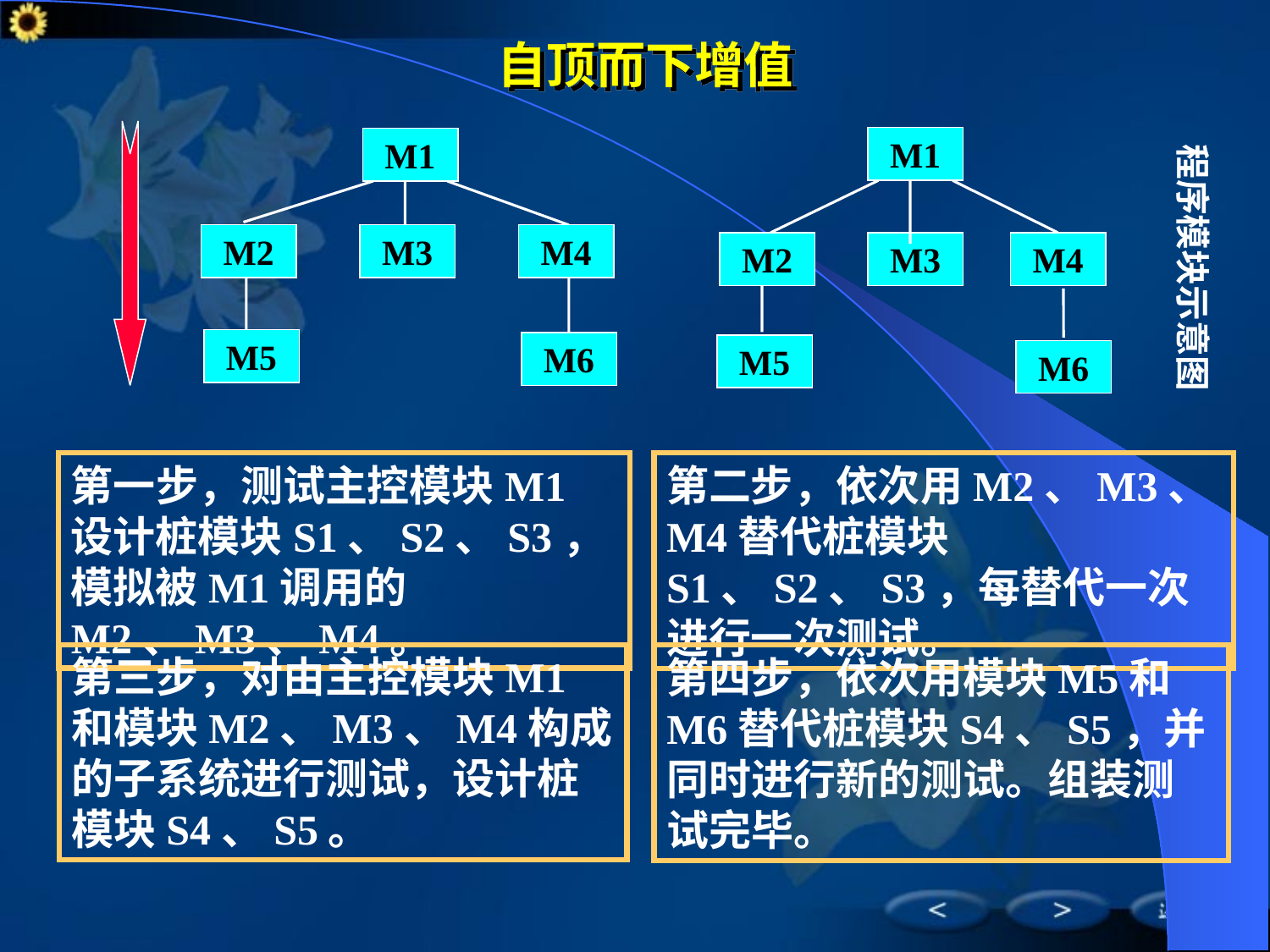

# 自顶而下增值
M1
M1
程序模块示意图

S1
S1
S1
M2
S2
S2
S2
M3
S3
S3
S3
M4
M2
M3
M4

S4
S4
S4
M5
S5
S5
S5
M6
M5
M6
第一步，测试主控模块M1设计桩模块S1、S2、S3，模拟被M1调用的M2、M3、M4。
第二步，依次用M2、M3、M4替代桩模块S1、S2、S3，每替代一次进行一次测试。
第三步，对由主控模块M1和模块M2、M3、M4构成的子系统进行测试，设计桩模块S4、S5。
第四步，依次用模块M5和M6替代桩模块S4、S5，并同时进行新的测试。组装测试完毕。